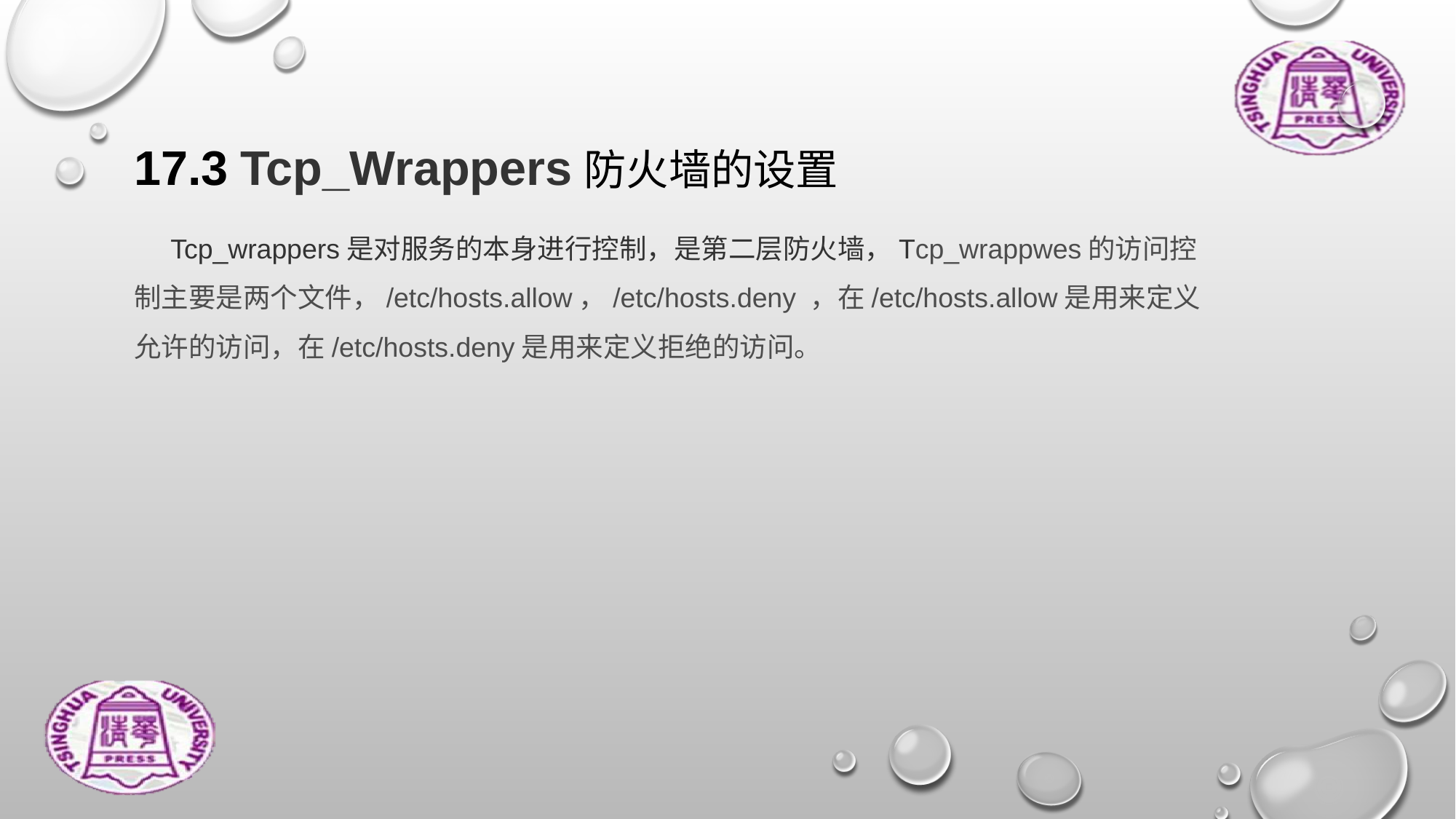

17.3 Tcp_Wrappers防火墙的设置
Tcp_wrappers是对服务的本身进行控制，是第二层防火墙，Tcp_wrappwes的访问控制主要是两个文件，/etc/hosts.allow，/etc/hosts.deny ，在/etc/hosts.allow是用来定义允许的访问，在/etc/hosts.deny是用来定义拒绝的访问。